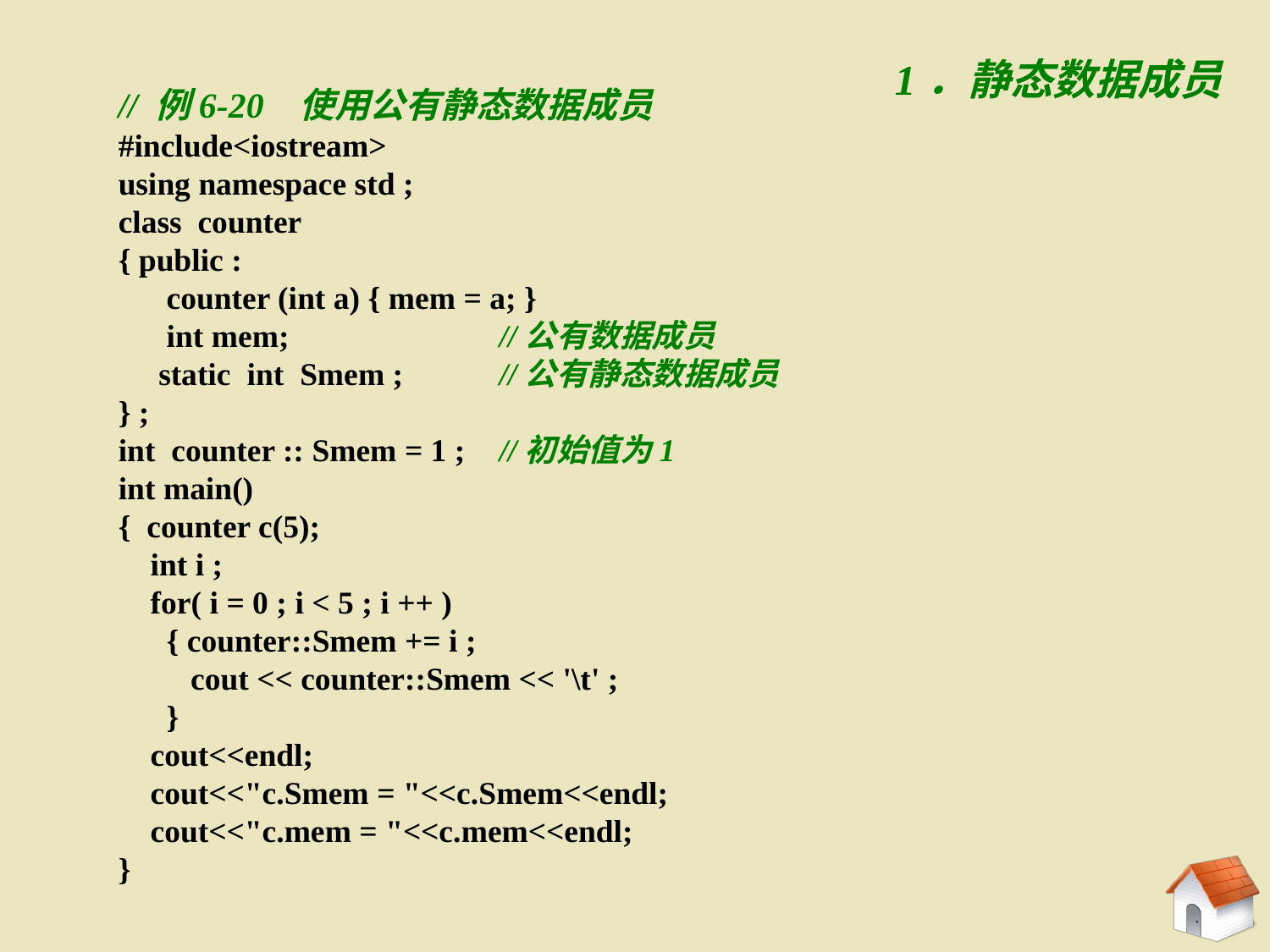

# 6.3.2  静态成员
1．静态数据成员
// 例6-20   使用公有静态数据成员
#include<iostream>
using namespace std ;
class  counter
{ public :
      counter (int a) { mem = a; }
      int mem;		//公有数据成员
     static  int  Smem ;	//公有静态数据成员
} ;
int  counter :: Smem = 1 ;	//初始值为1
int main()
{  counter c(5);
    int i ;
    for( i = 0 ; i < 5 ; i ++ )
      { counter::Smem += i ;
         cout << counter::Smem << '\t' ;
      }
    cout<<endl;
    cout<<"c.Smem = "<<c.Smem<<endl;
    cout<<"c.mem = "<<c.mem<<endl;
}